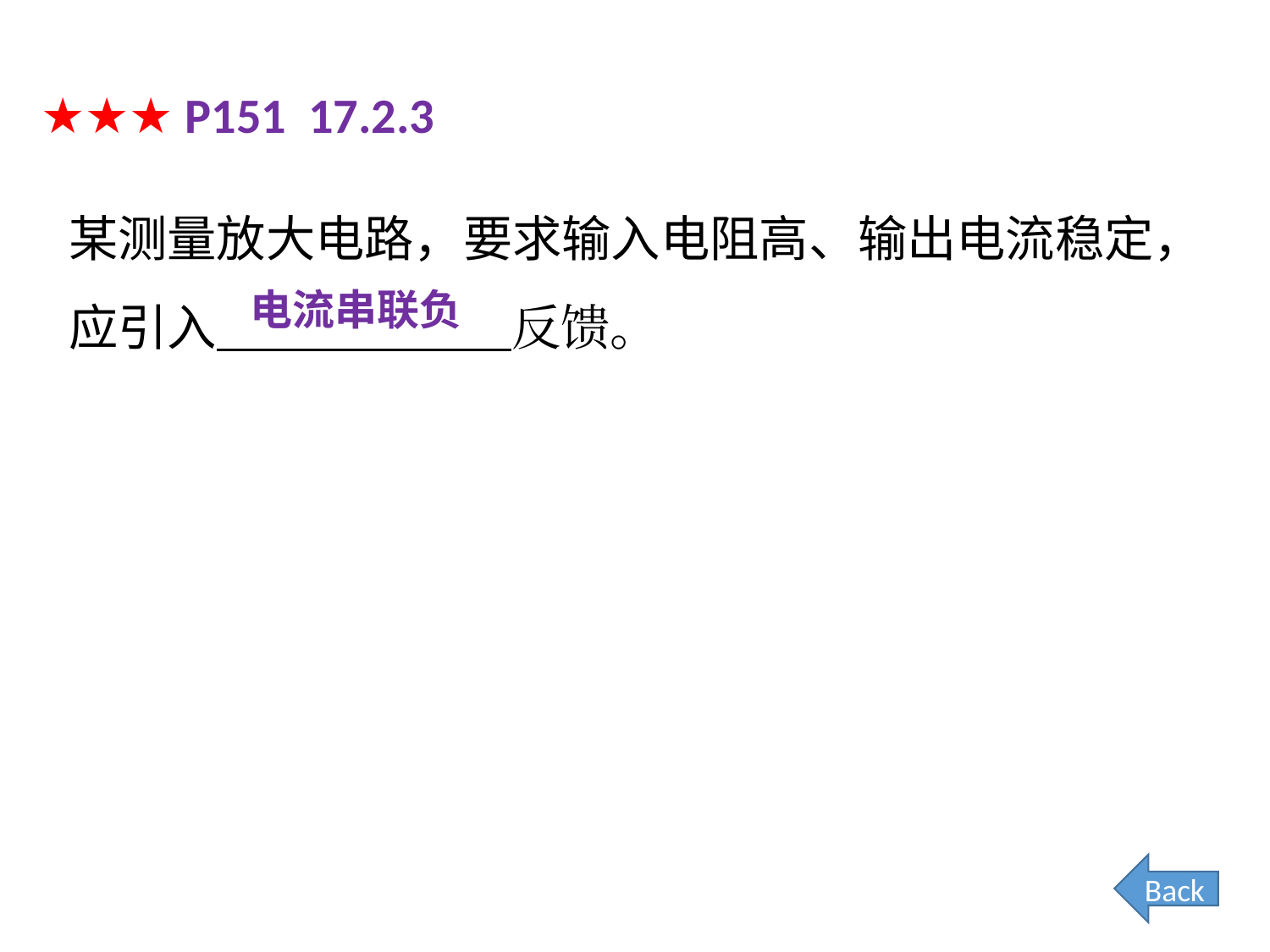

# ★★★ P151  17.2.3
某测量放大电路，要求输入电阻高、输出电流稳定，应引入                        反馈。
电流串联负
Back